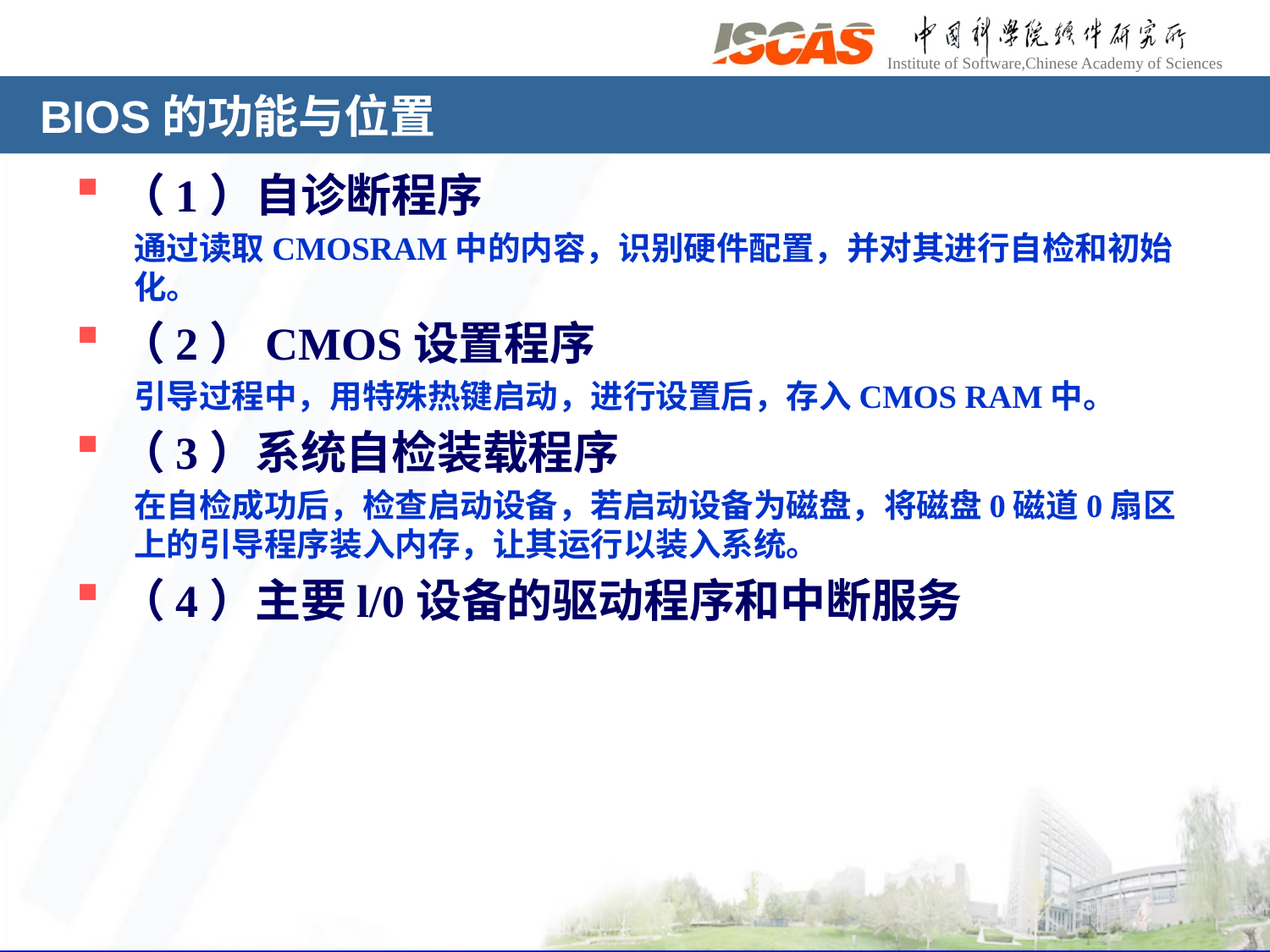

# BIOS的功能与位置
BIOS中主要存放以下程序段。
（1）自诊断程序
通过读取CMOSRAM中的内容，识别硬件配置，并对其进行自检和初始化。
（2）CMOS设置程序
引导过程中，用特殊热键启动，进行设置后，存入CMOS RAM中。
（3）系统自检装载程序
在自检成功后，检查启动设备，若启动设备为磁盘，将磁盘0磁道0扇区上的引导程序装入内存，让其运行以装入系统。
（4）主要l/0设备的驱动程序和中断服务